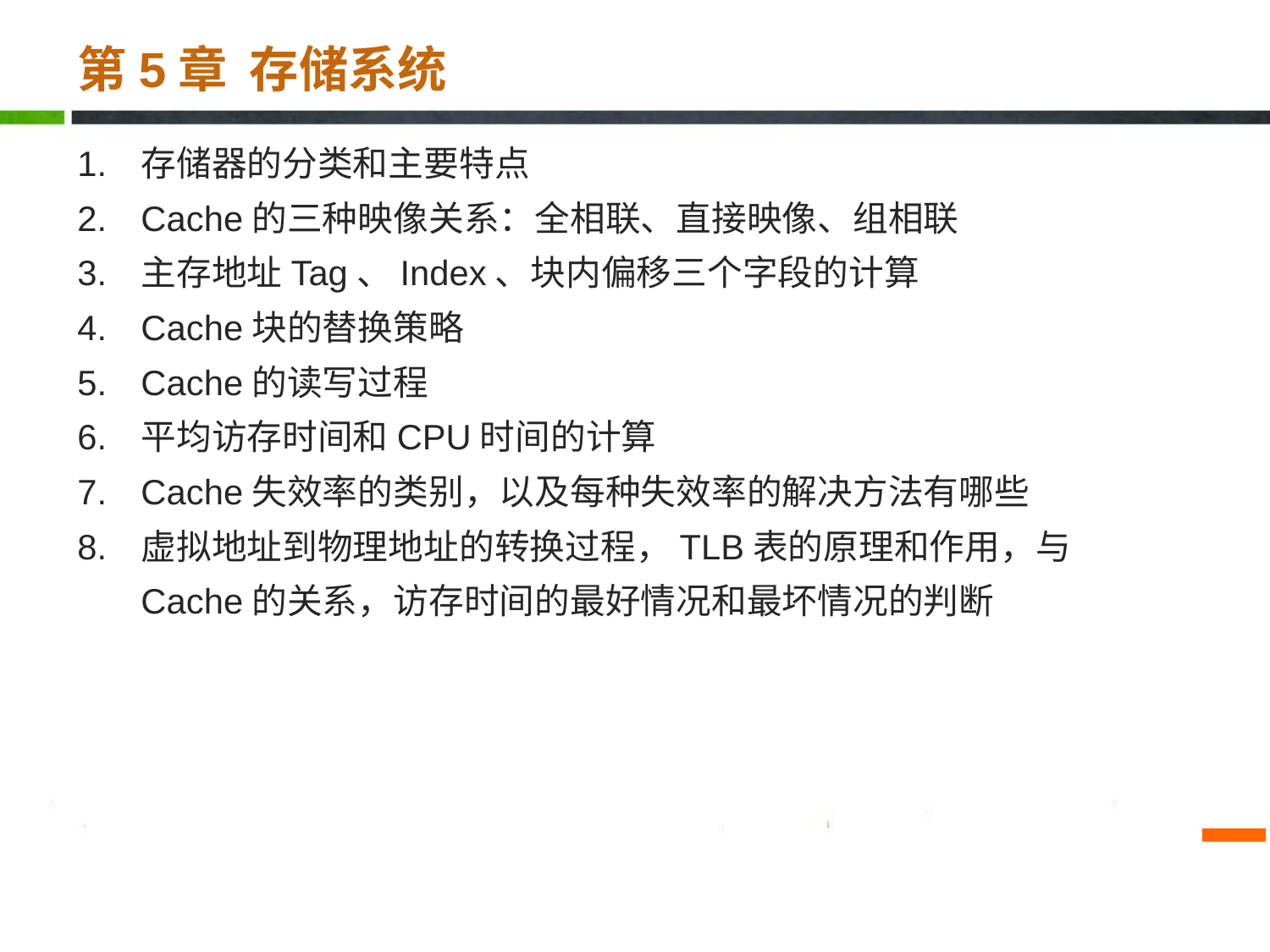

第5章  存储系统
存储器的分类和主要特点
Cache的三种映像关系：全相联、直接映像、组相联
主存地址Tag、Index、块内偏移三个字段的计算
Cache块的替换策略
Cache的读写过程
平均访存时间和CPU时间的计算
Cache失效率的类别，以及每种失效率的解决方法有哪些
虚拟地址到物理地址的转换过程，TLB表的原理和作用，与Cache的关系，访存时间的最好情况和最坏情况的判断